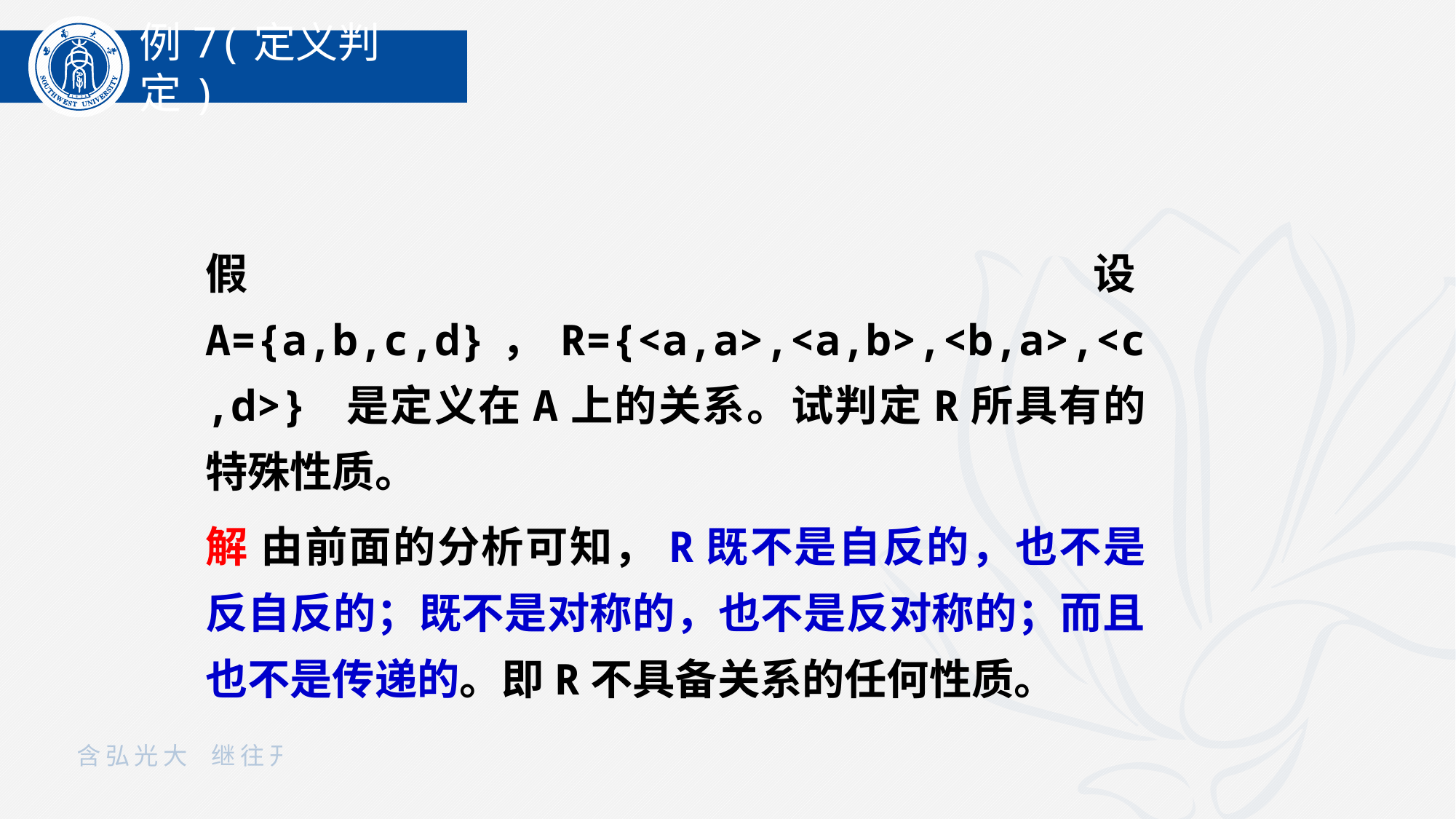

例7(定义判定)
假设A={a,b,c,d}，R={<a,a>,<a,b>,<b,a>,<c,d>} 是定义在A上的关系。试判定R所具有的特殊性质。
解 由前面的分析可知，R既不是自反的，也不是反自反的；既不是对称的，也不是反对称的；而且也不是传递的。即R不具备关系的任何性质。